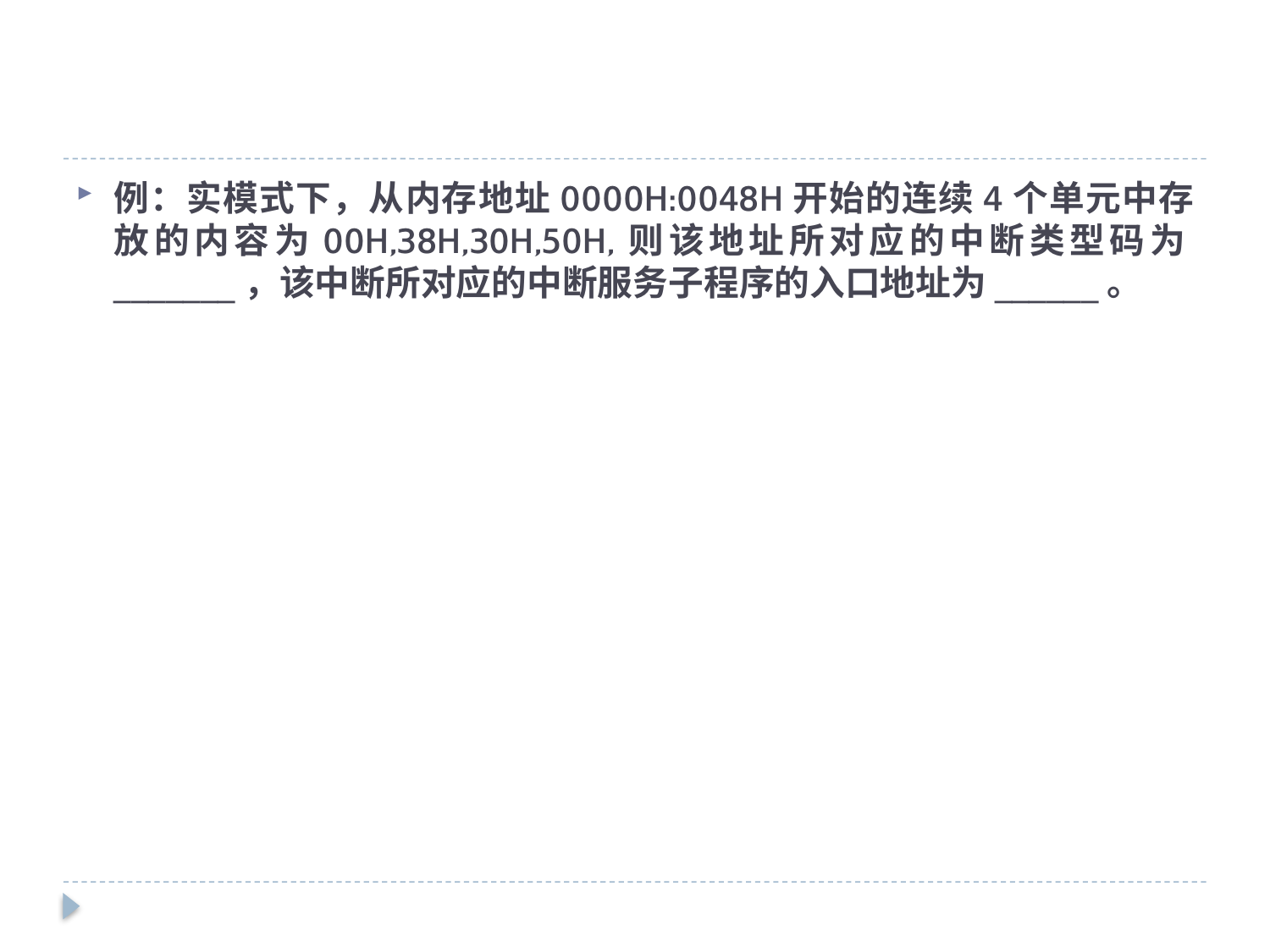

#
例：实模式下，从内存地址0000H:0048H开始的连续4个单元中存放的内容为00H,38H,30H,50H,则该地址所对应的中断类型码为_______，该中断所对应的中断服务子程序的入口地址为______。